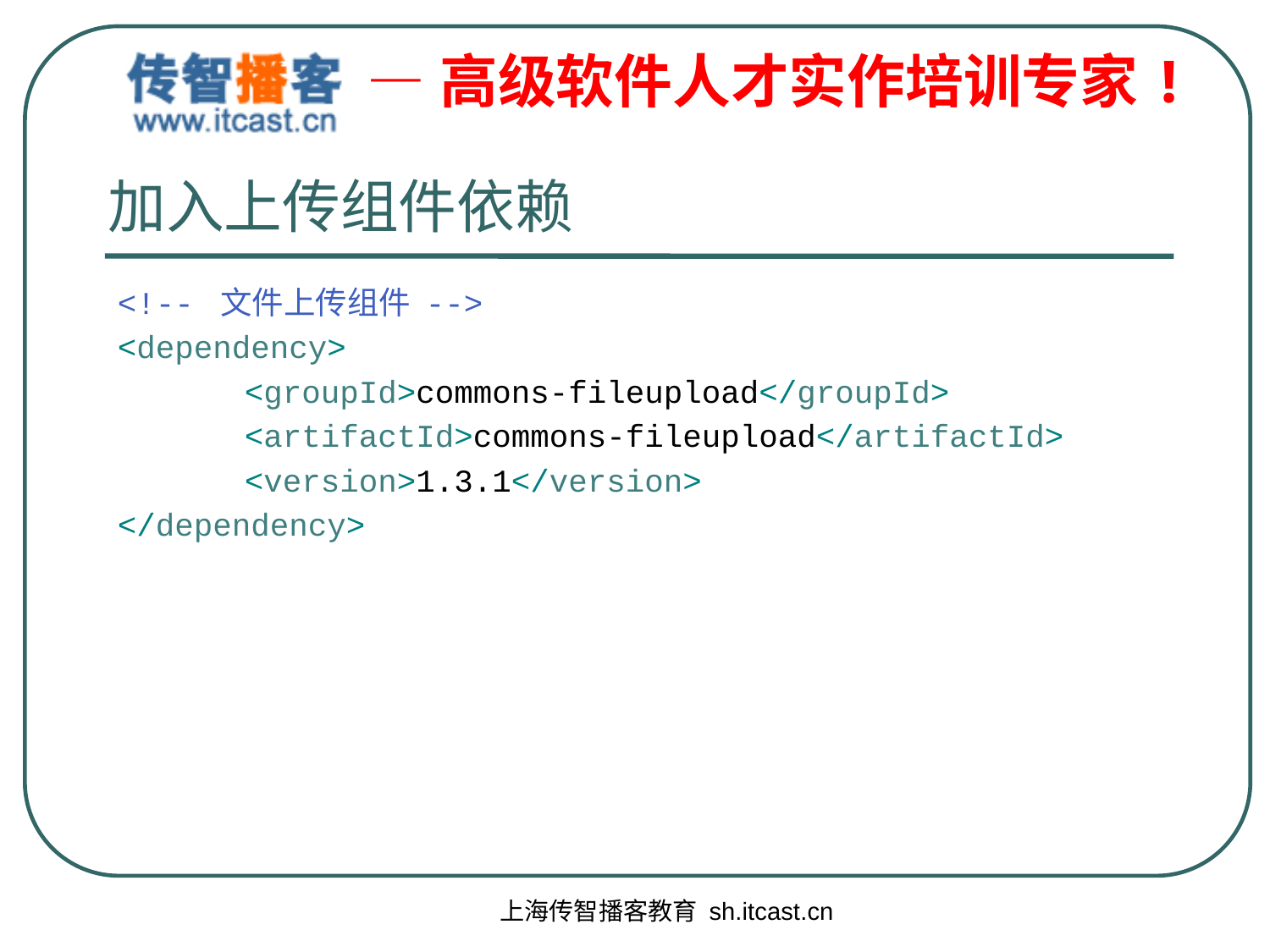

# 加入上传组件依赖
<!-- 文件上传组件 -->
<dependency>
	<groupId>commons-fileupload</groupId>
	<artifactId>commons-fileupload</artifactId>
	<version>1.3.1</version>
</dependency>

上海传智播客教育 sh.itcast.cn